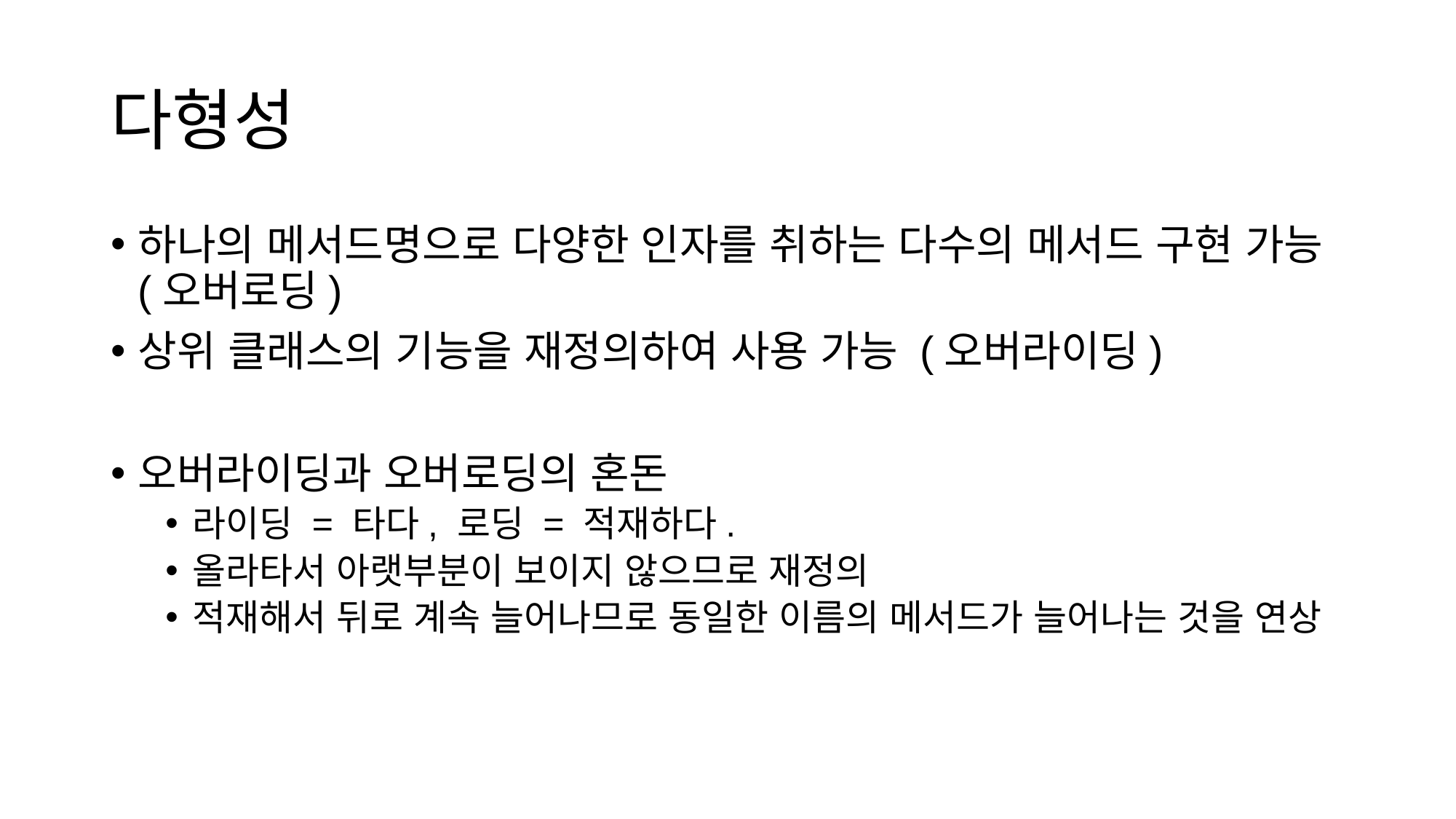

# 다형성
하나의 메서드명으로 다양한 인자를 취하는 다수의 메서드 구현 가능(오버로딩)
상위 클래스의 기능을 재정의하여 사용 가능 (오버라이딩)

오버라이딩과 오버로딩의 혼돈
라이딩 = 타다, 로딩 = 적재하다.
올라타서 아랫부분이 보이지 않으므로 재정의
적재해서 뒤로 계속 늘어나므로 동일한 이름의 메서드가 늘어나는 것을 연상